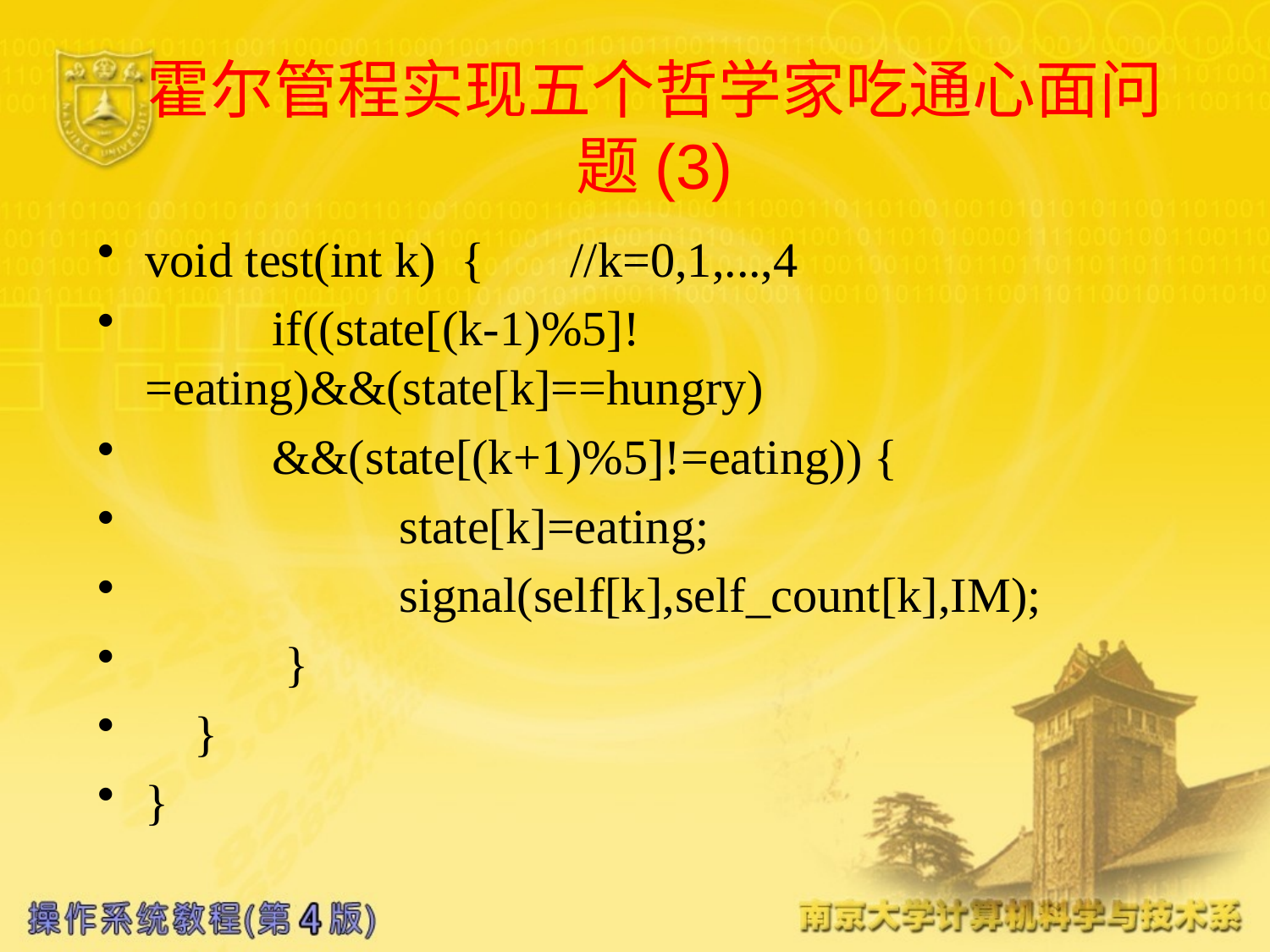

# 霍尔管程实现五个哲学家吃通心面问题(3)
void test(int k)  {       //k=0,1,...,4
	if((state[(k-1)%5]!=eating)&&(state[k]==hungry)
	&&(state[(k+1)%5]!=eating)) {
		state[k]=eating;
		signal(self[k],self_count[k],IM);
	 }
    }
}